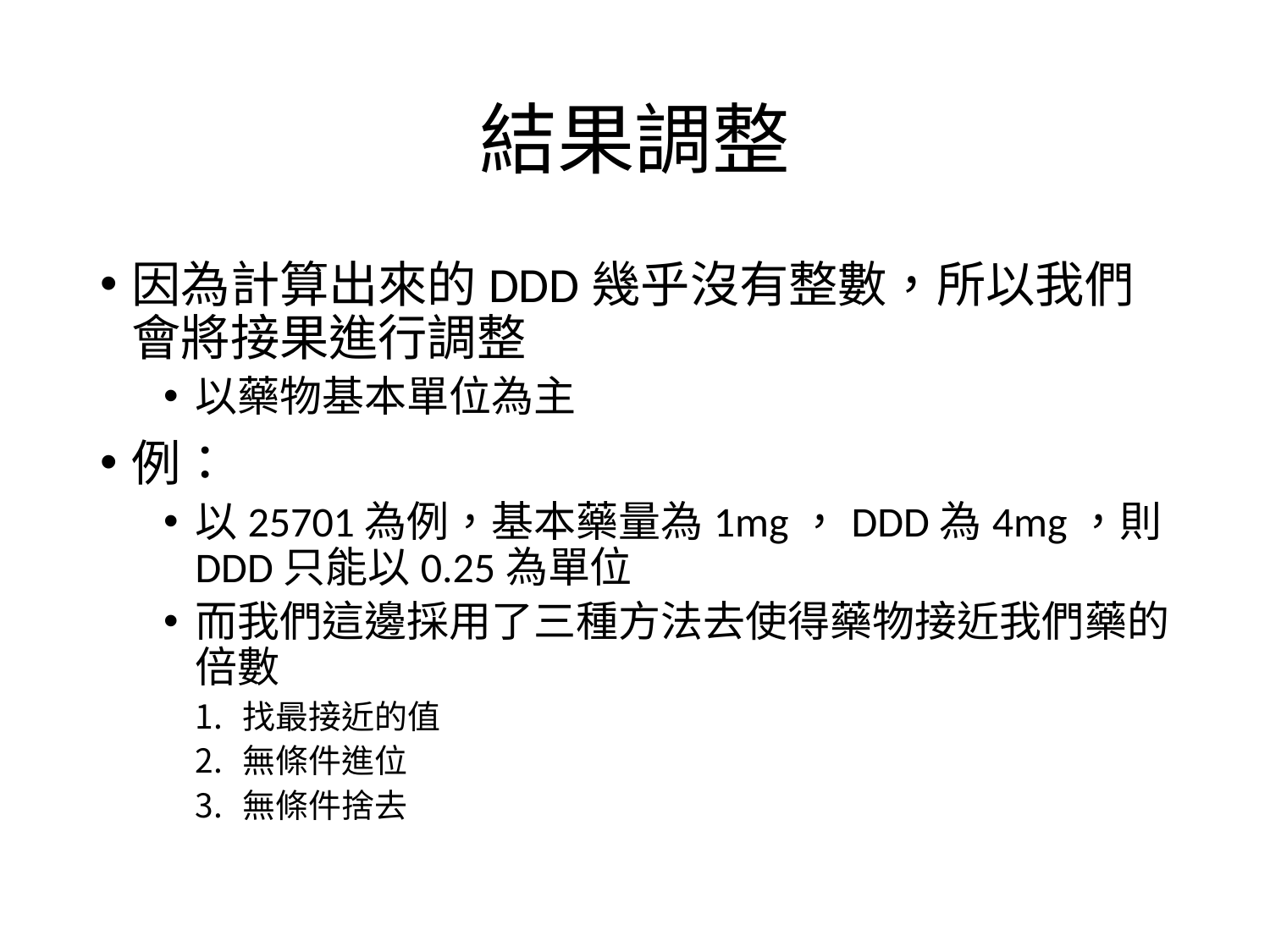

# 結果調整
因為計算出來的DDD幾乎沒有整數，所以我們會將接果進行調整
以藥物基本單位為主
例：
以25701為例，基本藥量為1mg，DDD為4mg，則DDD只能以0.25為單位
而我們這邊採用了三種方法去使得藥物接近我們藥的倍數
找最接近的值
無條件進位
無條件捨去